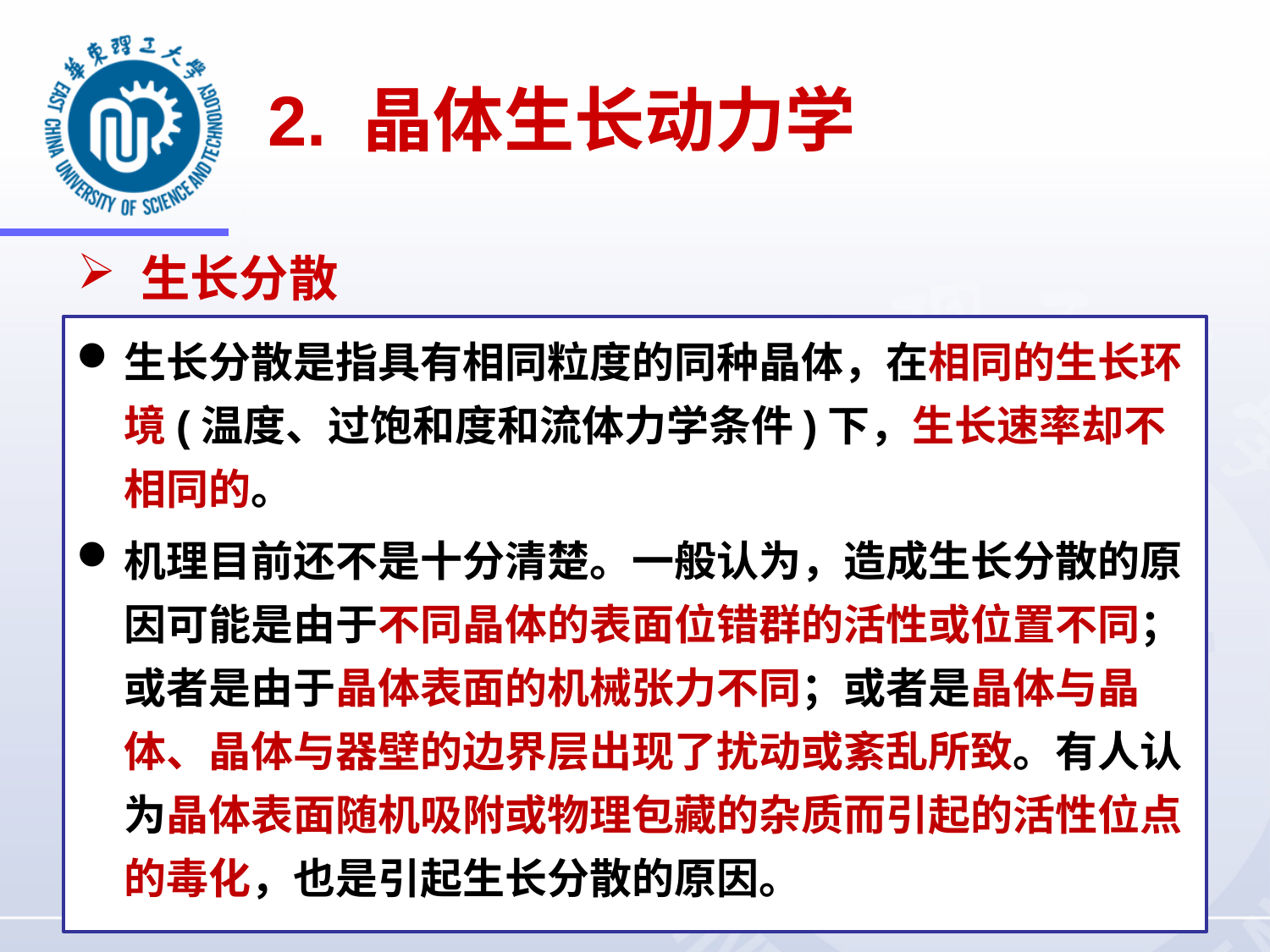

2. 晶体生长动力学
# 生长分散
生长分散是指具有相同粒度的同种晶体，在相同的生长环境(温度、过饱和度和流体力学条件)下，生长速率却不相同的。
机理目前还不是十分清楚。一般认为，造成生长分散的原因可能是由于不同晶体的表面位错群的活性或位置不同；或者是由于晶体表面的机械张力不同；或者是晶体与晶体、晶体与器壁的边界层出现了扰动或紊乱所致。有人认为晶体表面随机吸附或物理包藏的杂质而引起的活性位点的毒化，也是引起生长分散的原因。